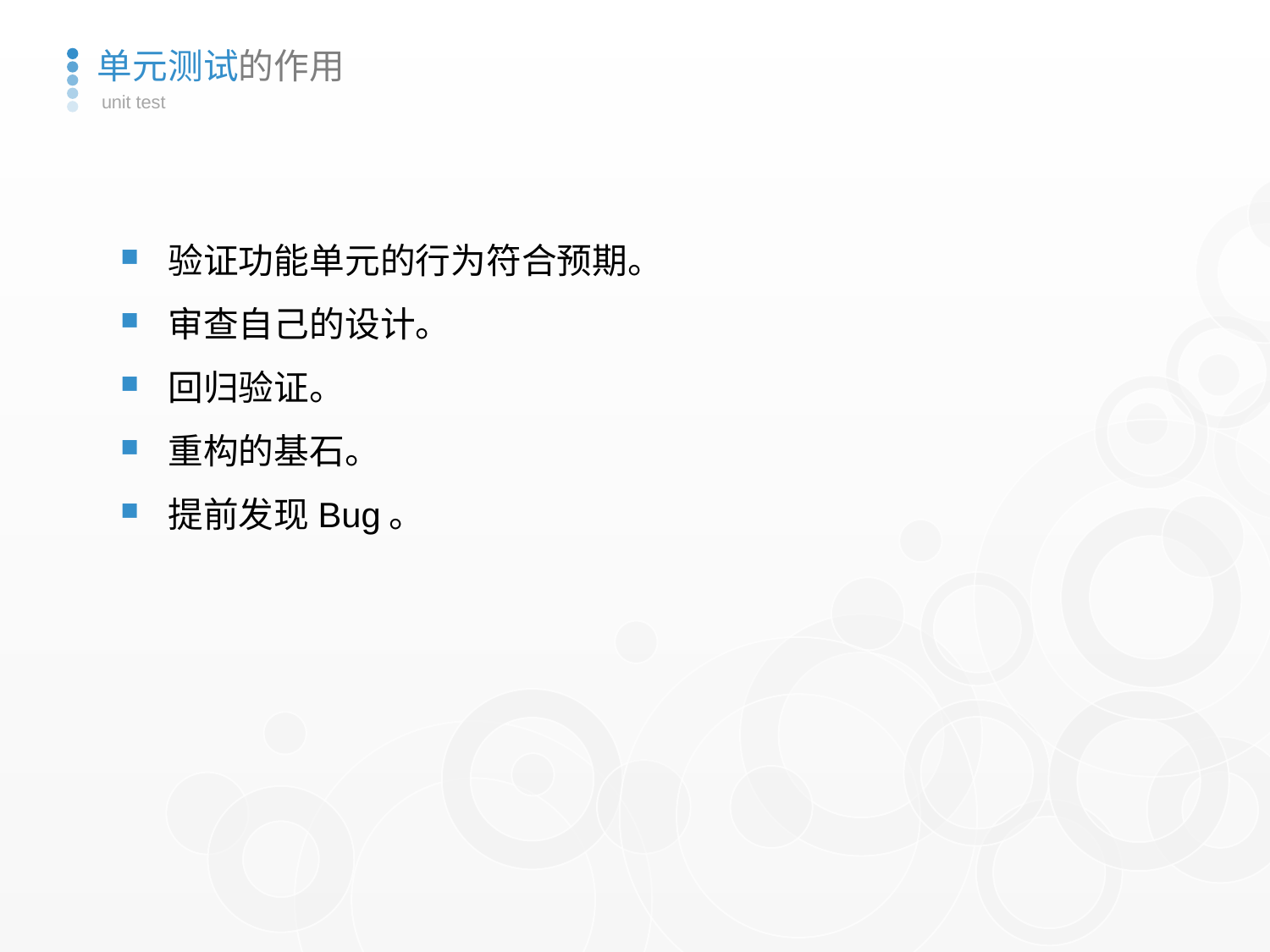

单元测试的作用
unit test
验证功能单元的行为符合预期。
审查自己的设计。
回归验证。
重构的基石。
提前发现Bug。